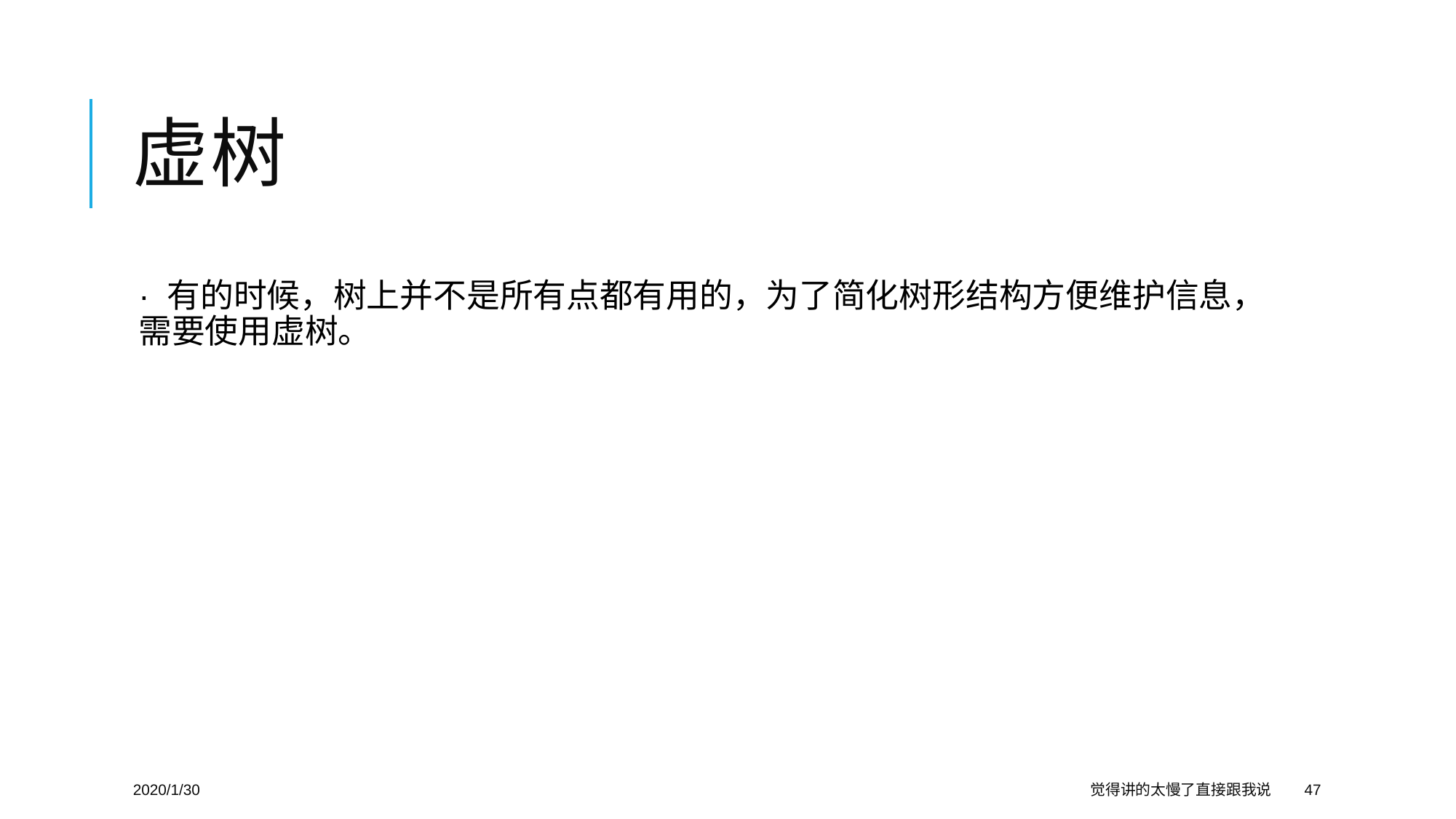

# 虚树
· 有的时候，树上并不是所有点都有用的，为了简化树形结构方便维护信息，需要使用虚树。

2020/1/30
觉得讲的太慢了直接跟我说
47